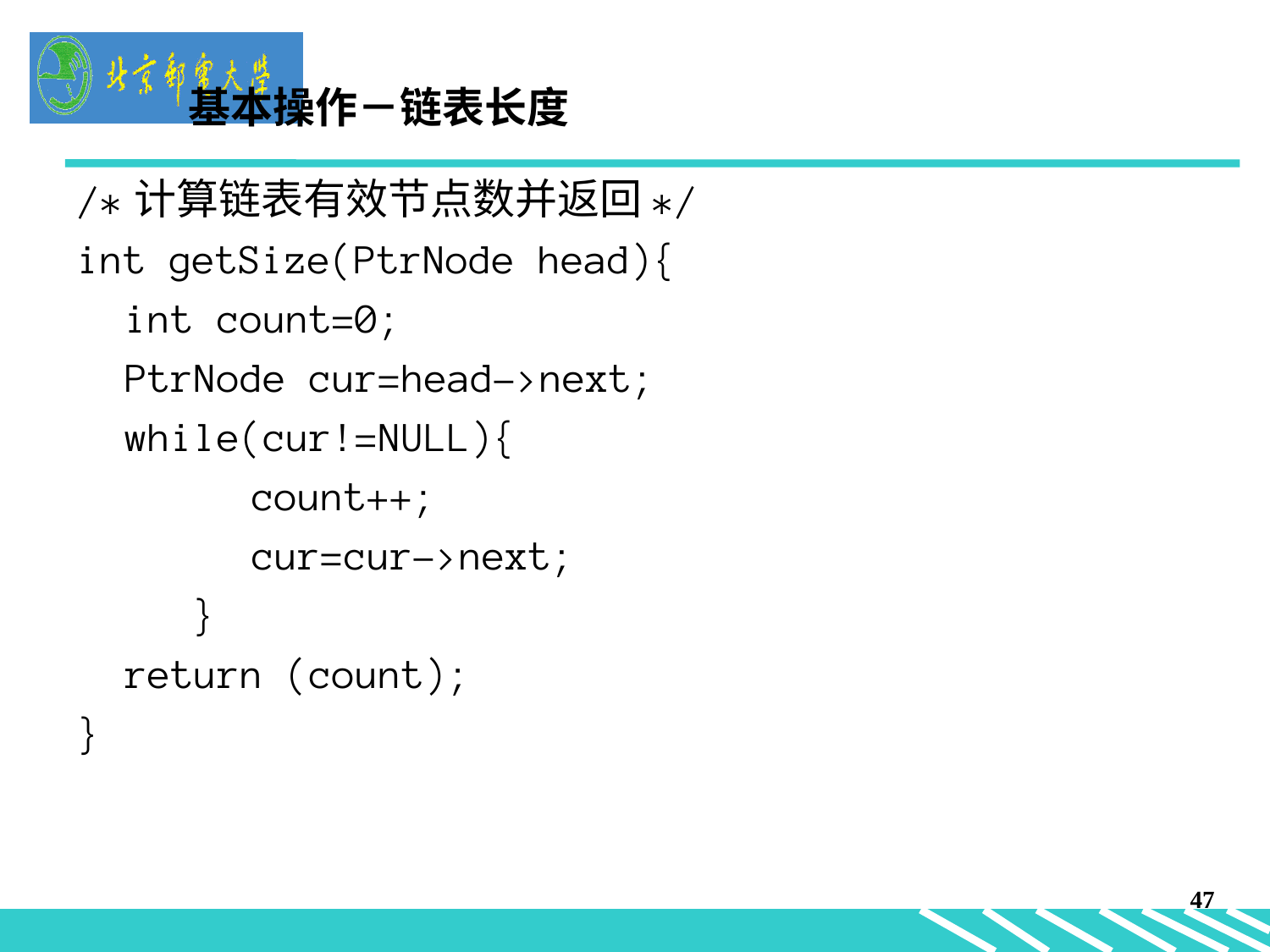

基本操作－链表长度
/*计算链表有效节点数并返回*/
int getSize(PtrNode head){
	int count=0;
	PtrNode cur=head->next;
	while(cur!=NULL){
		count++;
		cur=cur->next;
     }
	return (count);
}
47